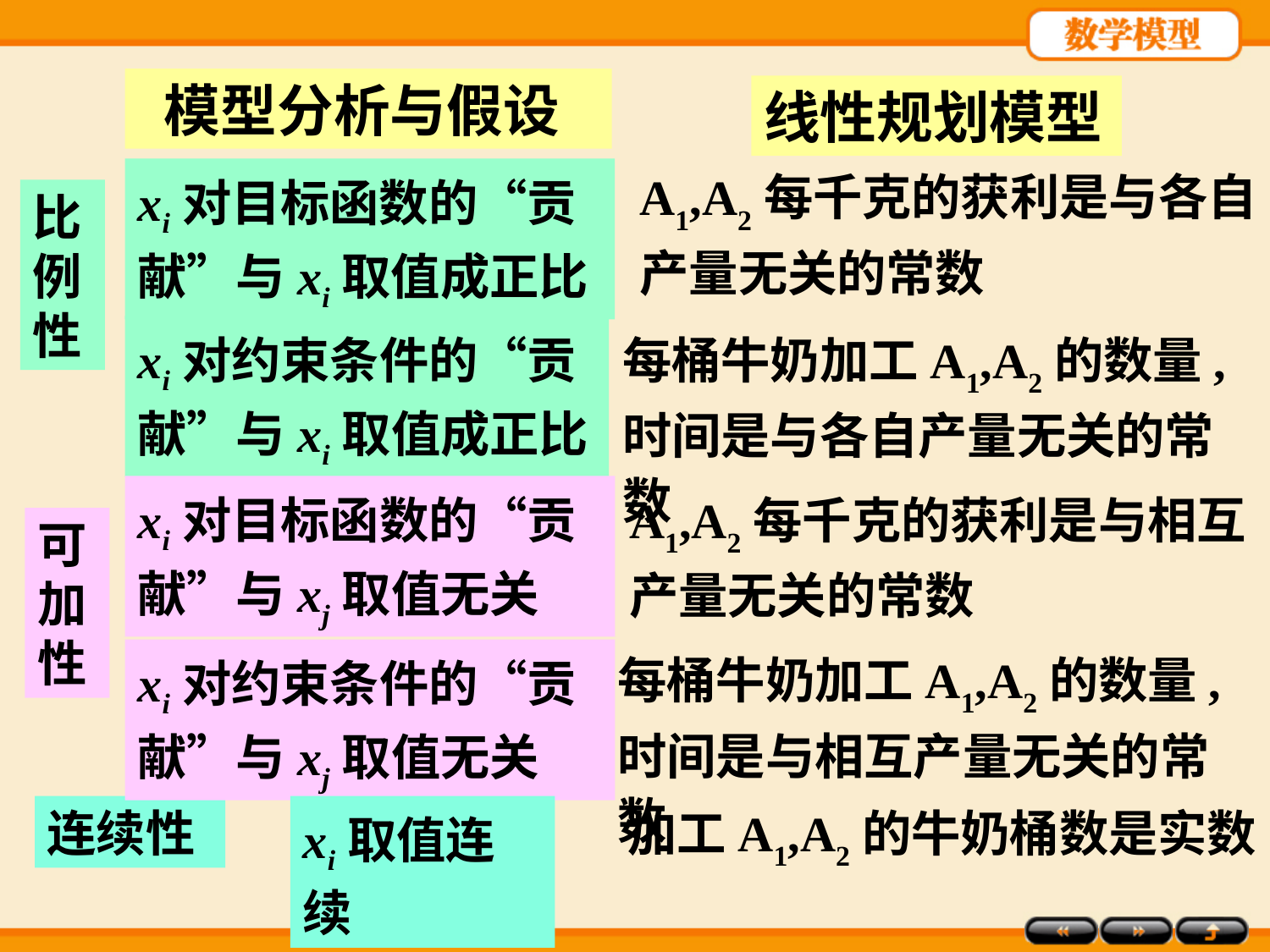

模型分析与假设
线性规划模型
A1,A2每千克的获利是与各自产量无关的常数
xi对目标函数的“贡献”与xi取值成正比
比例性
xi对约束条件的“贡献”与xi取值成正比
每桶牛奶加工A1,A2的数量, 时间是与各自产量无关的常数
xi对目标函数的“贡献”与xj取值无关
A1,A2每千克的获利是与相互产量无关的常数
可加性
每桶牛奶加工A1,A2的数量,时间是与相互产量无关的常数
xi对约束条件的“贡献”与xj取值无关
连续性
xi取值连续
加工A1,A2的牛奶桶数是实数